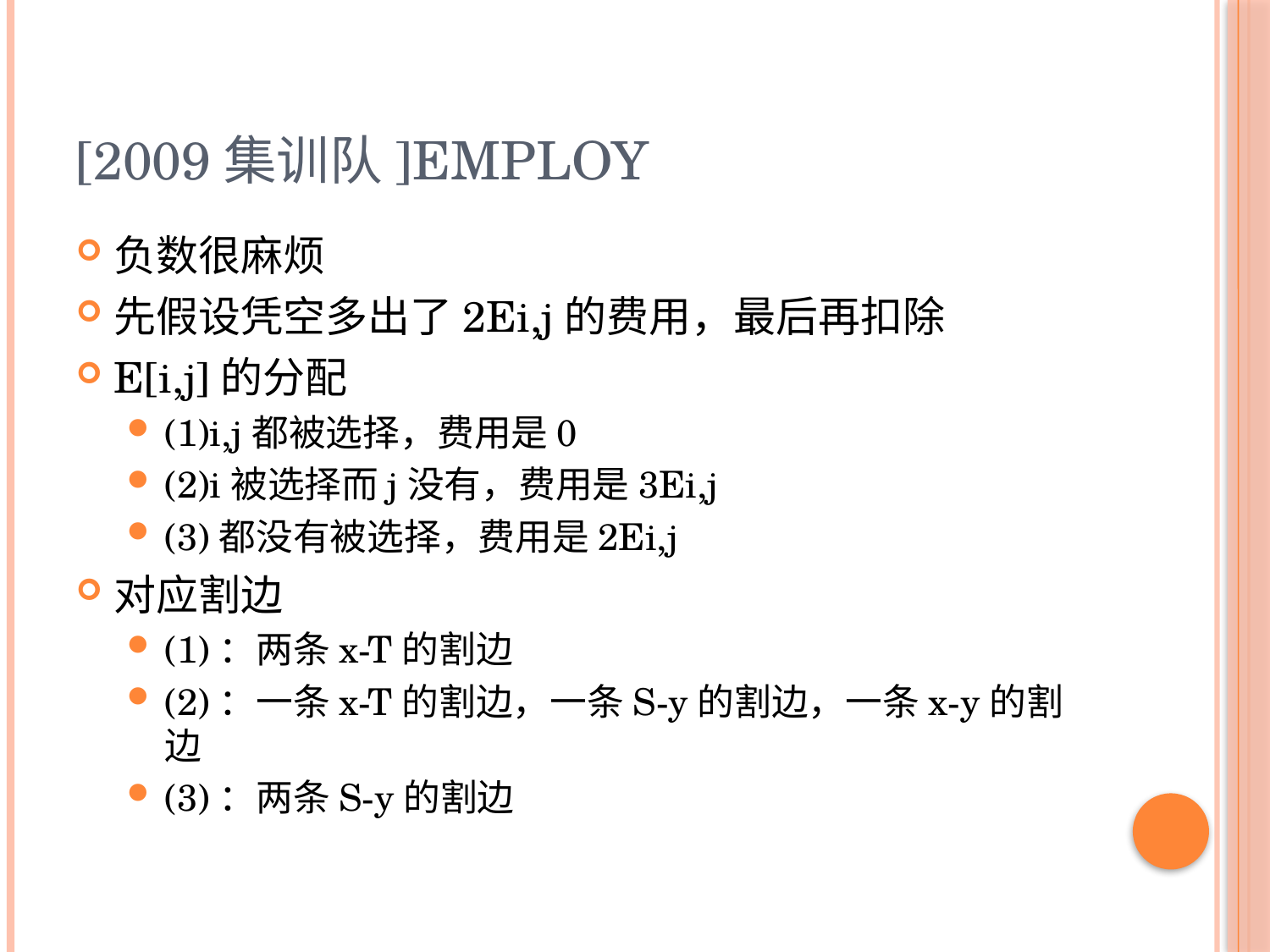

# [2009集训队]Employ
负数很麻烦
先假设凭空多出了2Ei,j的费用，最后再扣除
E[i,j]的分配
(1)i,j都被选择，费用是0
(2)i被选择而j没有，费用是3Ei,j
(3)都没有被选择，费用是2Ei,j
对应割边
(1)：两条x-T的割边
(2)：一条x-T的割边，一条S-y的割边，一条x-y的割边
(3)：两条S-y的割边